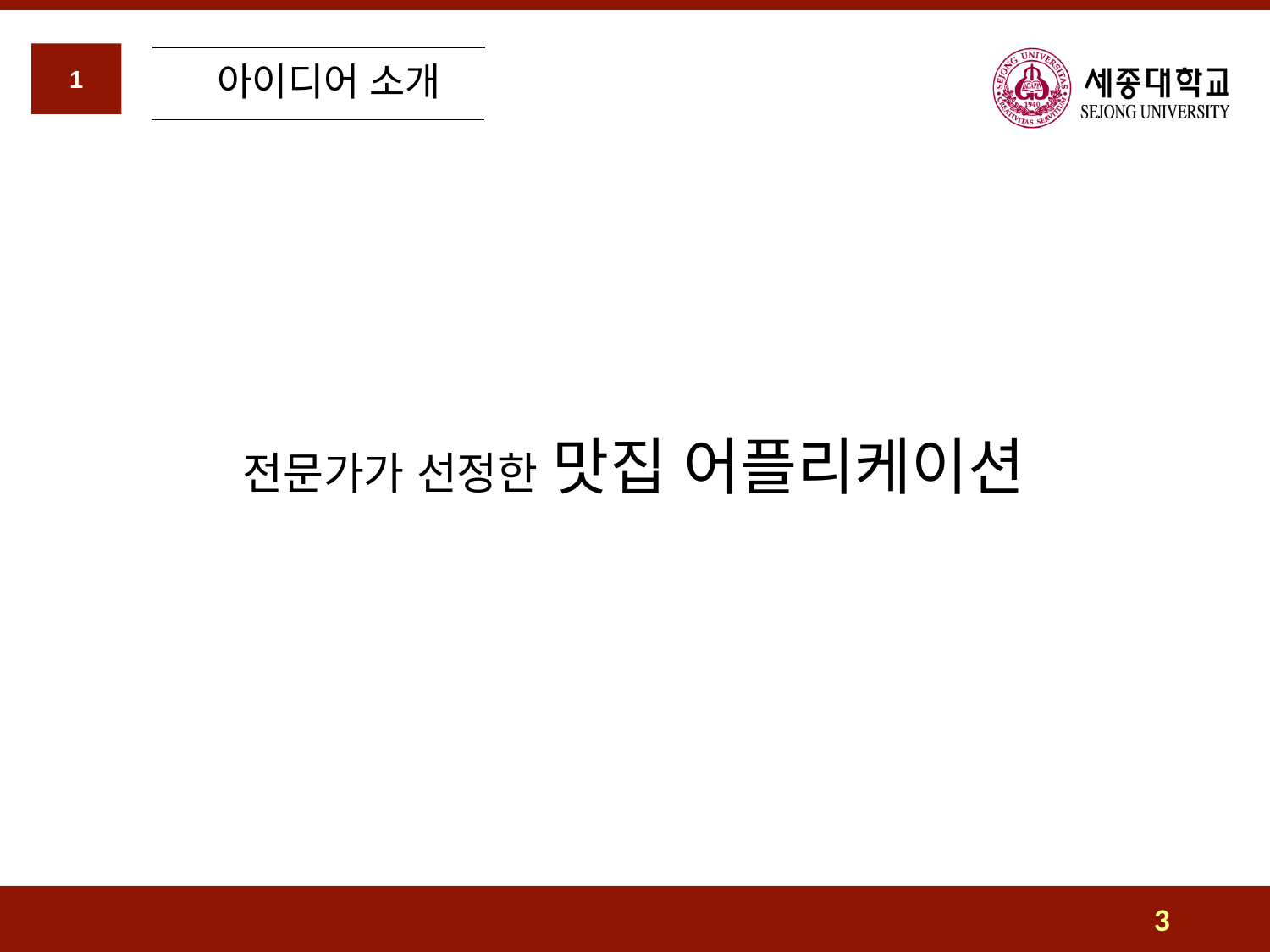

1
  아이디어 소개
전문가가 선정한 맛집 어플리케이션
3